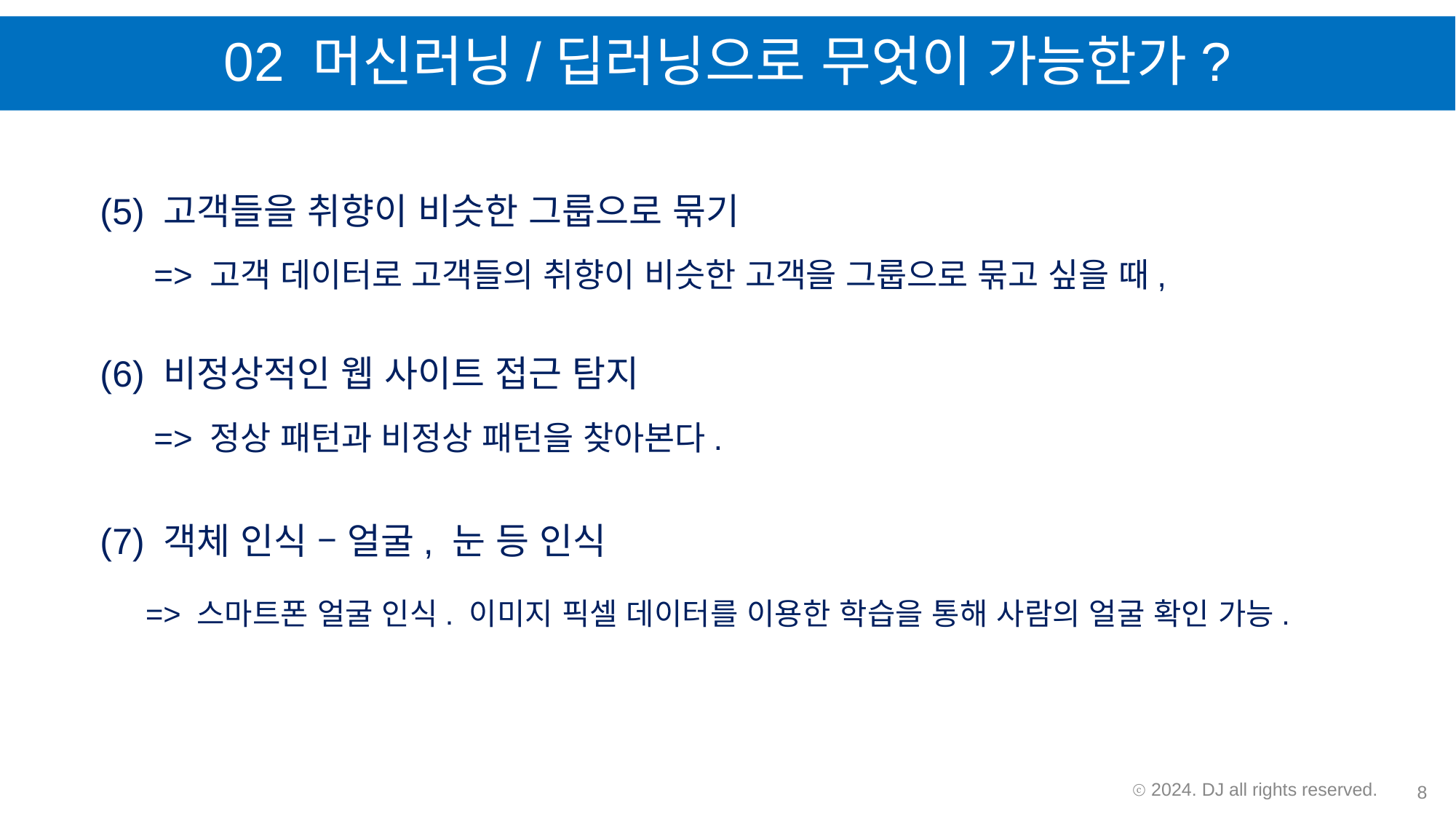

# 02 머신러닝/딥러닝으로 무엇이 가능한가?
    (5) 고객들을 취향이 비슷한 그룹으로 묶기
    => 고객 데이터로 고객들의 취향이 비슷한 고객을 그룹으로 묶고 싶을 때,
    (6) 비정상적인 웹 사이트 접근 탐지
    => 정상 패턴과 비정상 패턴을 찾아본다.
    (7) 객체 인식 – 얼굴, 눈 등 인식
 => 스마트폰 얼굴 인식. 이미지 픽셀 데이터를 이용한 학습을 통해 사람의 얼굴 확인 가능.
ⓒ 2024. DJ all rights reserved.
8